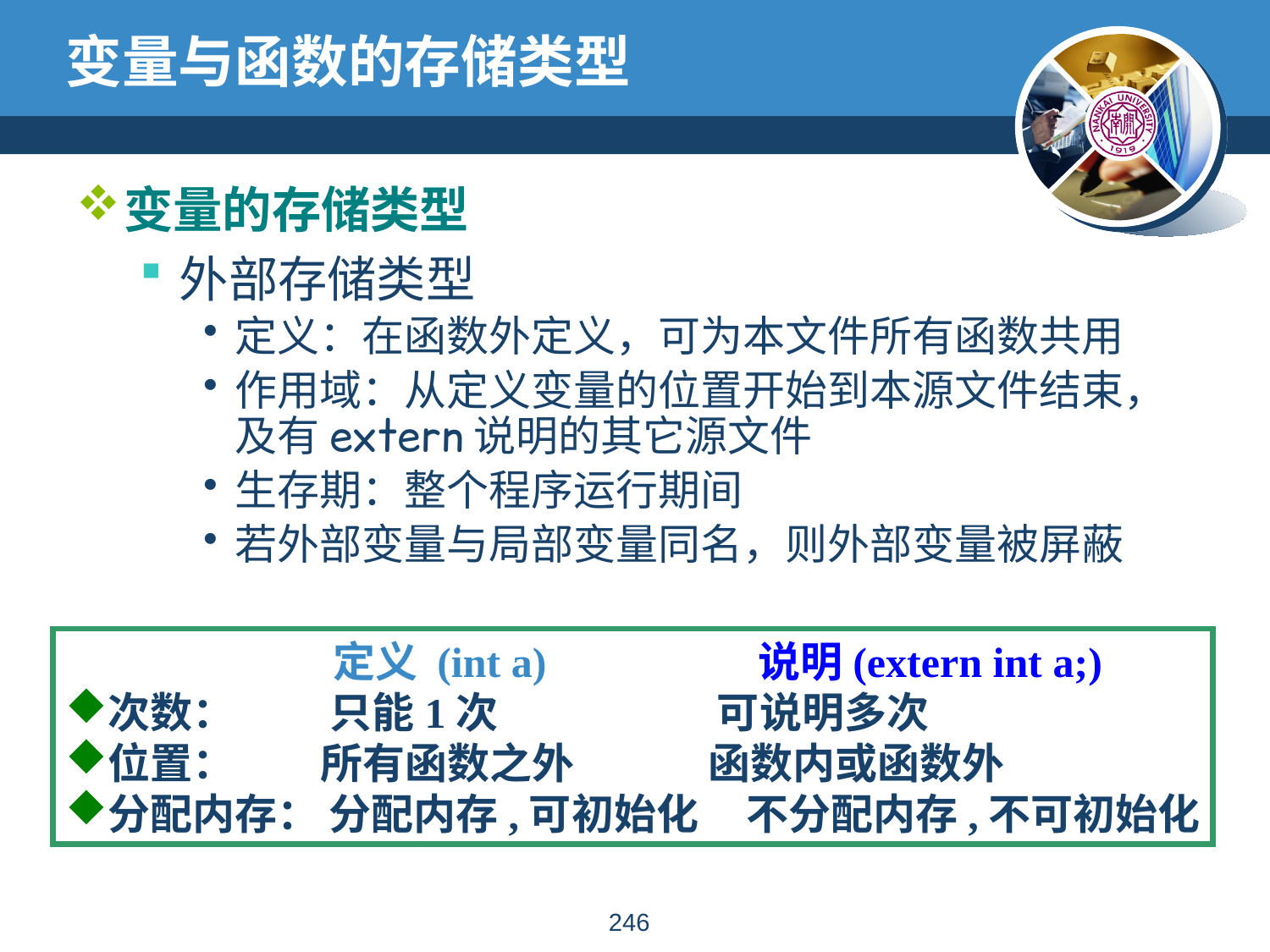

# 变量与函数的存储类型
变量的存储类型
外部存储类型
定义：在函数外定义，可为本文件所有函数共用
作用域：从定义变量的位置开始到本源文件结束，及有extern说明的其它源文件
生存期：整个程序运行期间
若外部变量与局部变量同名，则外部变量被屏蔽

                           定义 (int a)                   说明(extern int a;)
次数：          只能1次                       可说明多次
位置：         所有函数之外              函数内或函数外
分配内存： 分配内存,可初始化     不分配内存,不可初始化
246